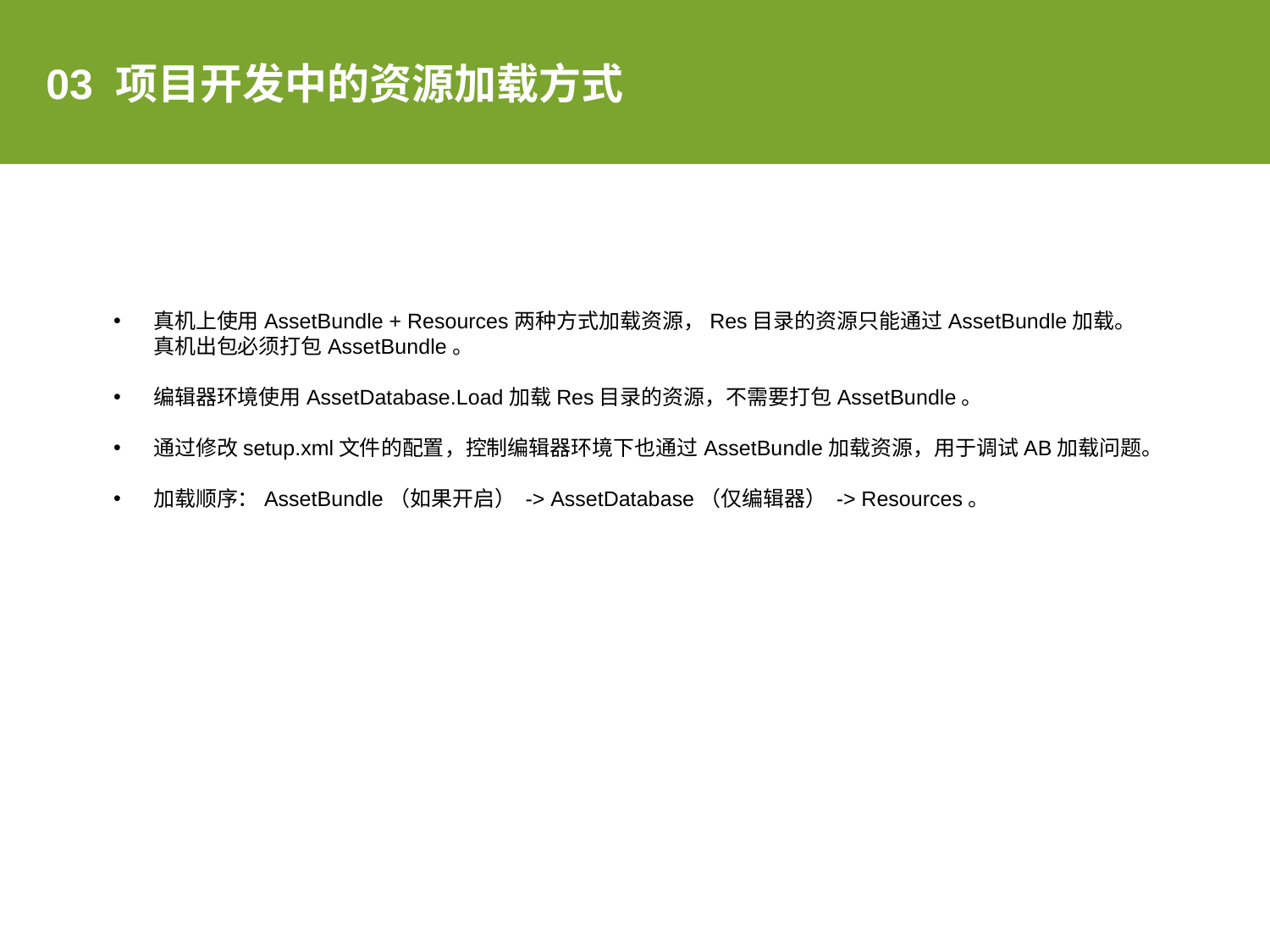

03 项目开发中的资源加载方式
真机上使用AssetBundle + Resources两种方式加载资源，Res目录的资源只能通过AssetBundle加载。真机出包必须打包AssetBundle。

编辑器环境使用AssetDatabase.Load加载Res目录的资源，不需要打包AssetBundle。

通过修改setup.xml文件的配置，控制编辑器环境下也通过AssetBundle加载资源，用于调试AB加载问题。

加载顺序：AssetBundle（如果开启） -> AssetDatabase（仅编辑器） -> Resources。